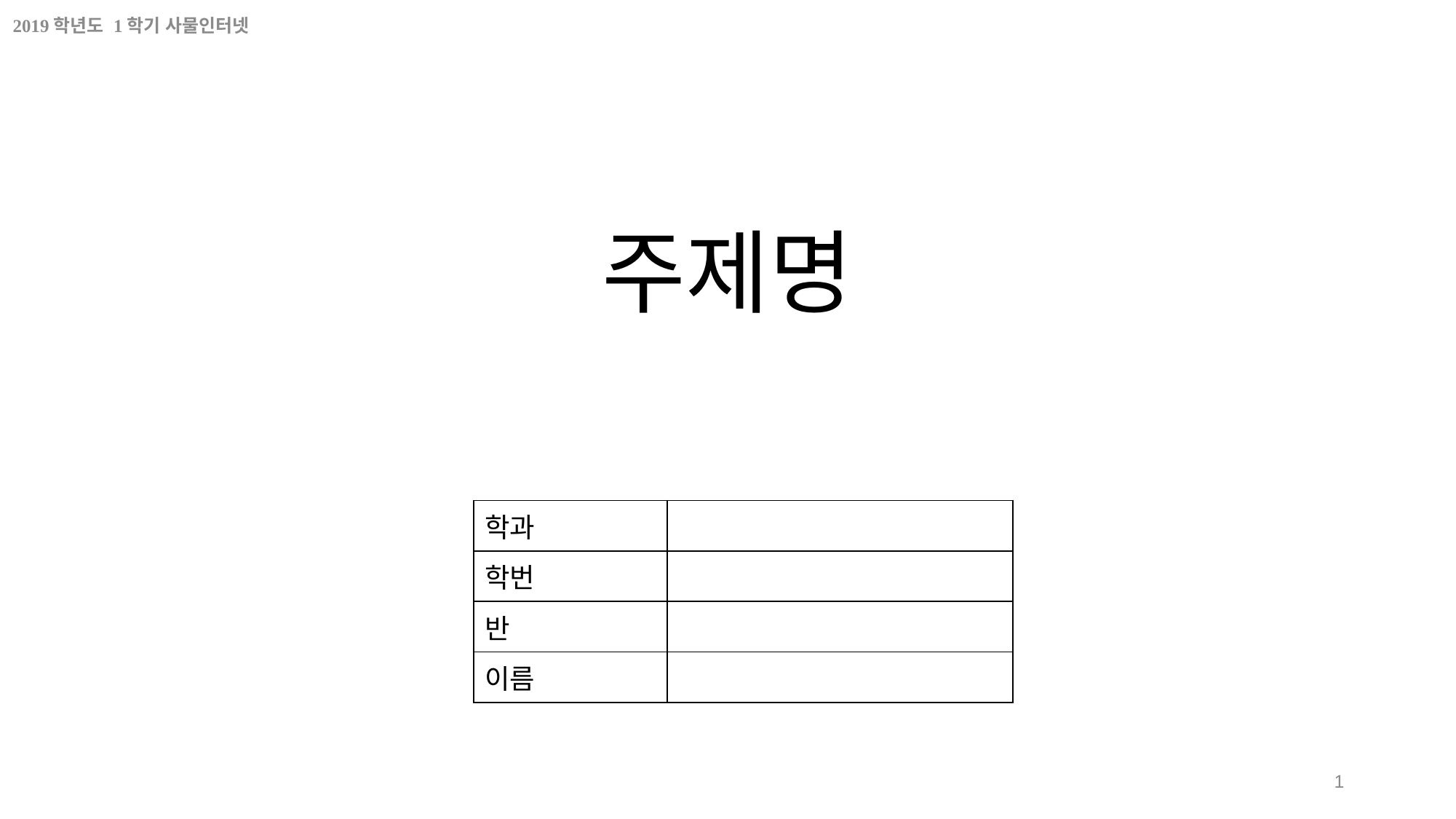

2019학년도 1학기 사물인터넷
# 주제명
| 학과 |  |
| --- | --- |
| 학번 |  |
| 반 |  |
| 이름 |  |
1